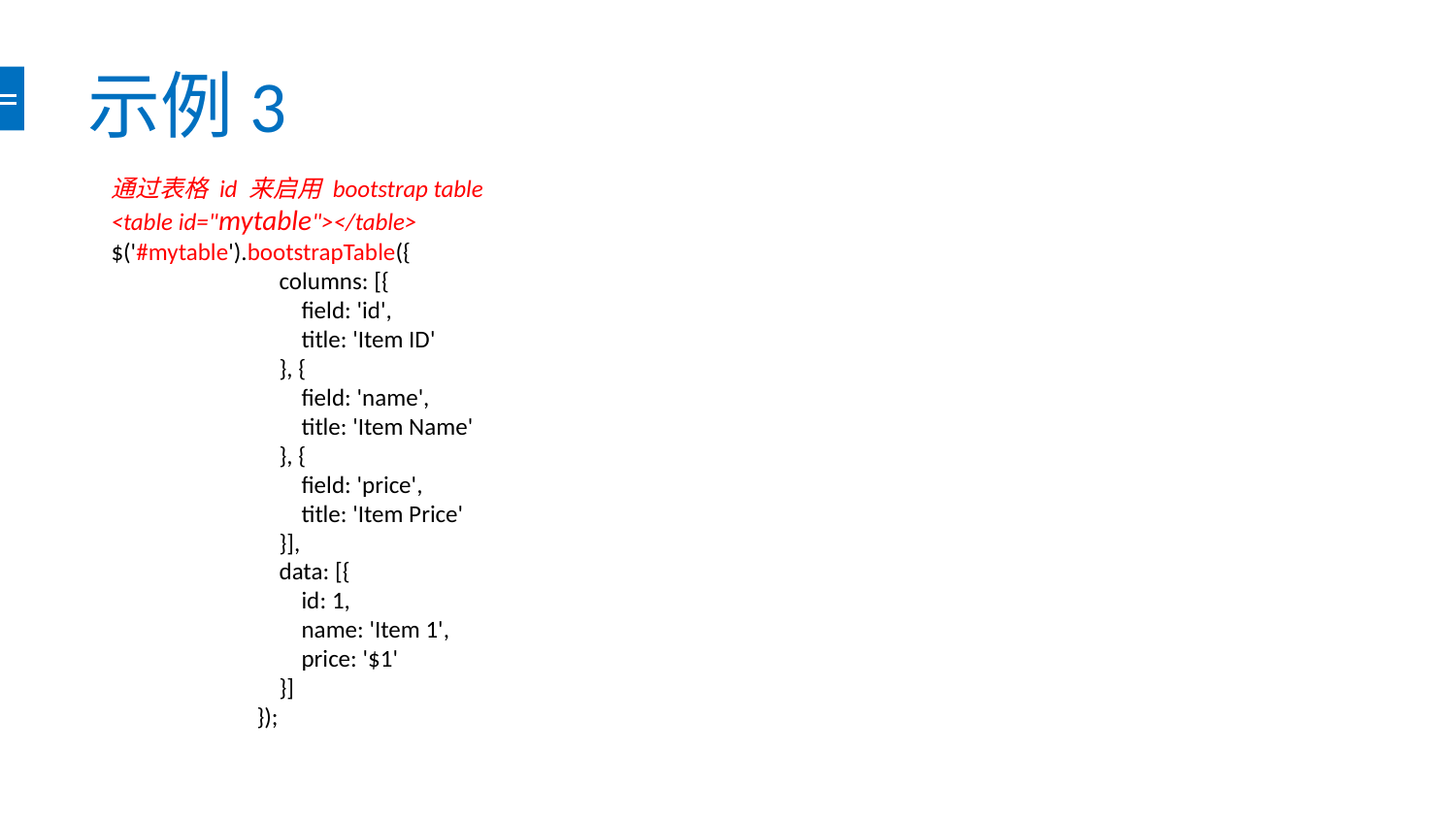

# 示例3
通过表格 id 来启用 bootstrap table
<table id="mytable"></table>
$('#mytable').bootstrapTable({
	    columns: [{
	        field: 'id',
	        title: 'Item ID'
	    }, {
	        field: 'name',
	        title: 'Item Name'
	    }, {
	        field: 'price',
	        title: 'Item Price'
	    }],
	    data: [{
	        id: 1,
	        name: 'Item 1',
	        price: '$1'
	    }]
	});